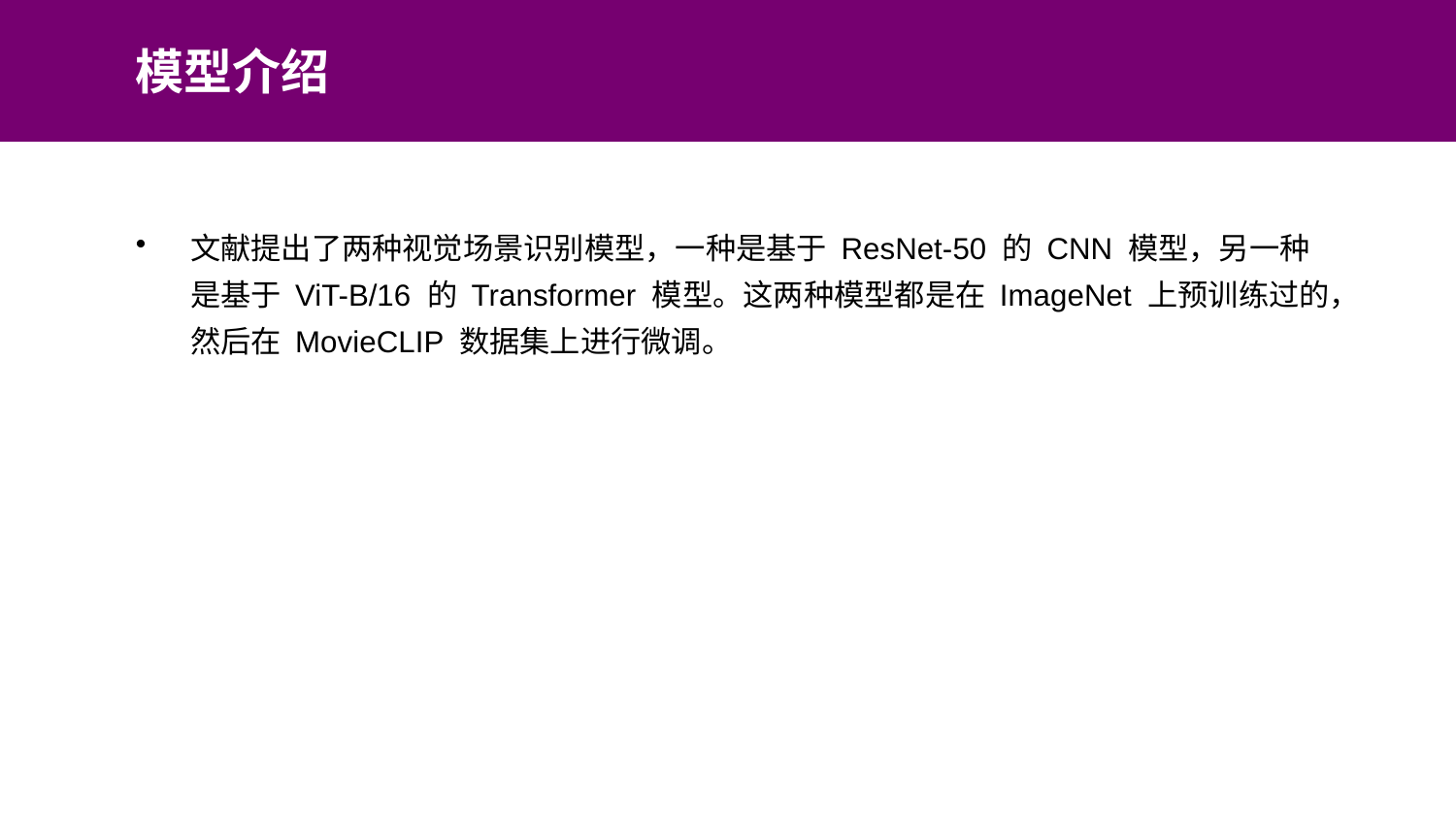

模型介绍
文献提出了两种视觉场景识别模型，一种是基于 ResNet-50 的 CNN 模型，另一种是基于 ViT-B/16 的 Transformer 模型。这两种模型都是在 ImageNet 上预训练过的，然后在 MovieCLIP 数据集上进行微调。